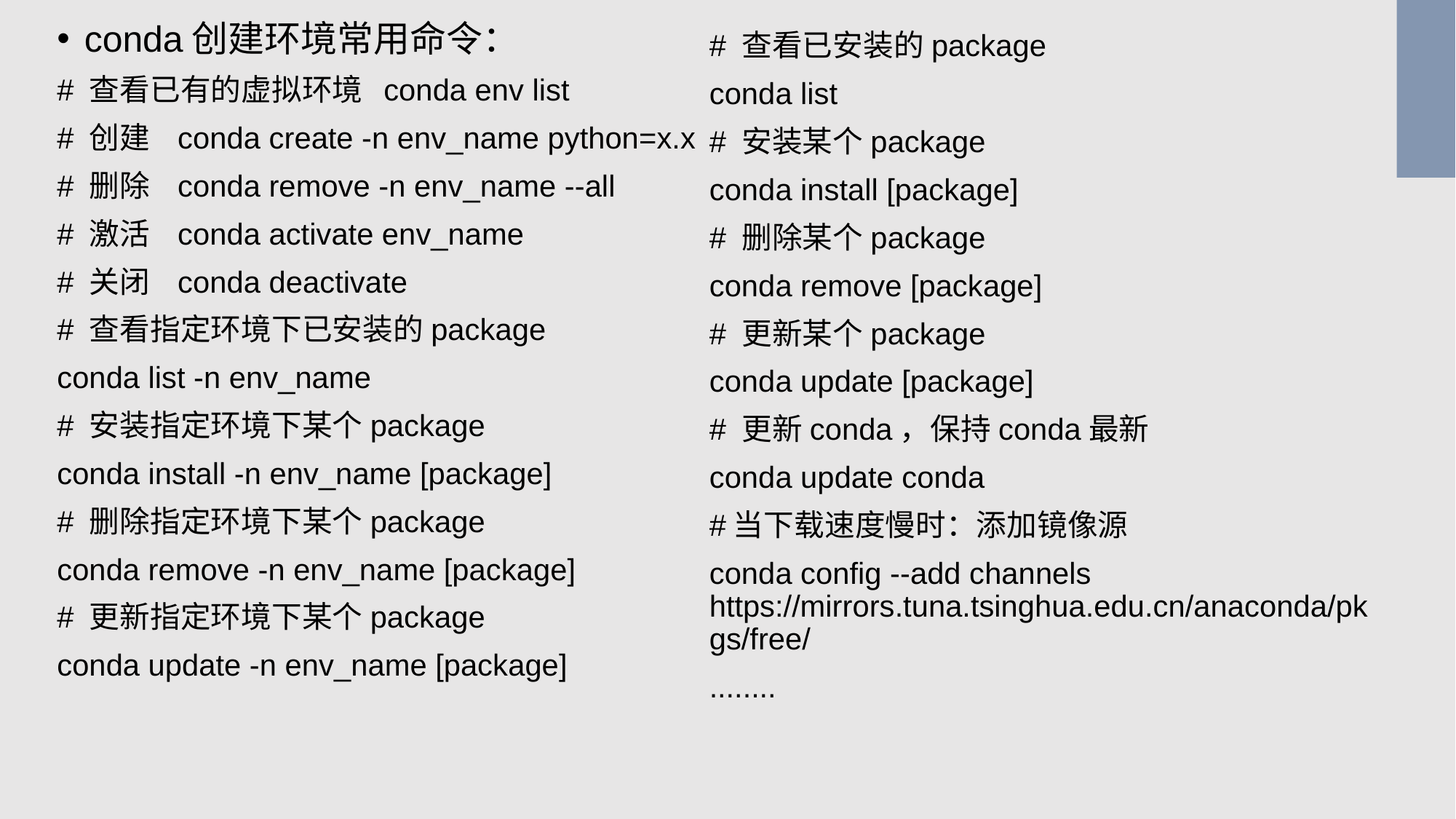

conda创建环境常用命令：
# 查看已有的虚拟环境  conda env list
# 创建   conda create -n env_name python=x.x
# 删除   conda remove -n env_name --all
# 激活   conda activate env_name
# 关闭   conda deactivate
# 查看指定环境下已安装的package
conda list -n env_name
# 安装指定环境下某个package
conda install -n env_name [package]
# 删除指定环境下某个package
conda remove -n env_name [package]
# 更新指定环境下某个package
conda update -n env_name [package]
# 查看已安装的package
conda list
# 安装某个package
conda install [package]
# 删除某个package
conda remove [package]
# 更新某个package
conda update [package]
# 更新conda，保持conda最新
conda update conda
#当下载速度慢时：添加镜像源
conda config --add channels https://mirrors.tuna.tsinghua.edu.cn/anaconda/pkgs/free/
........